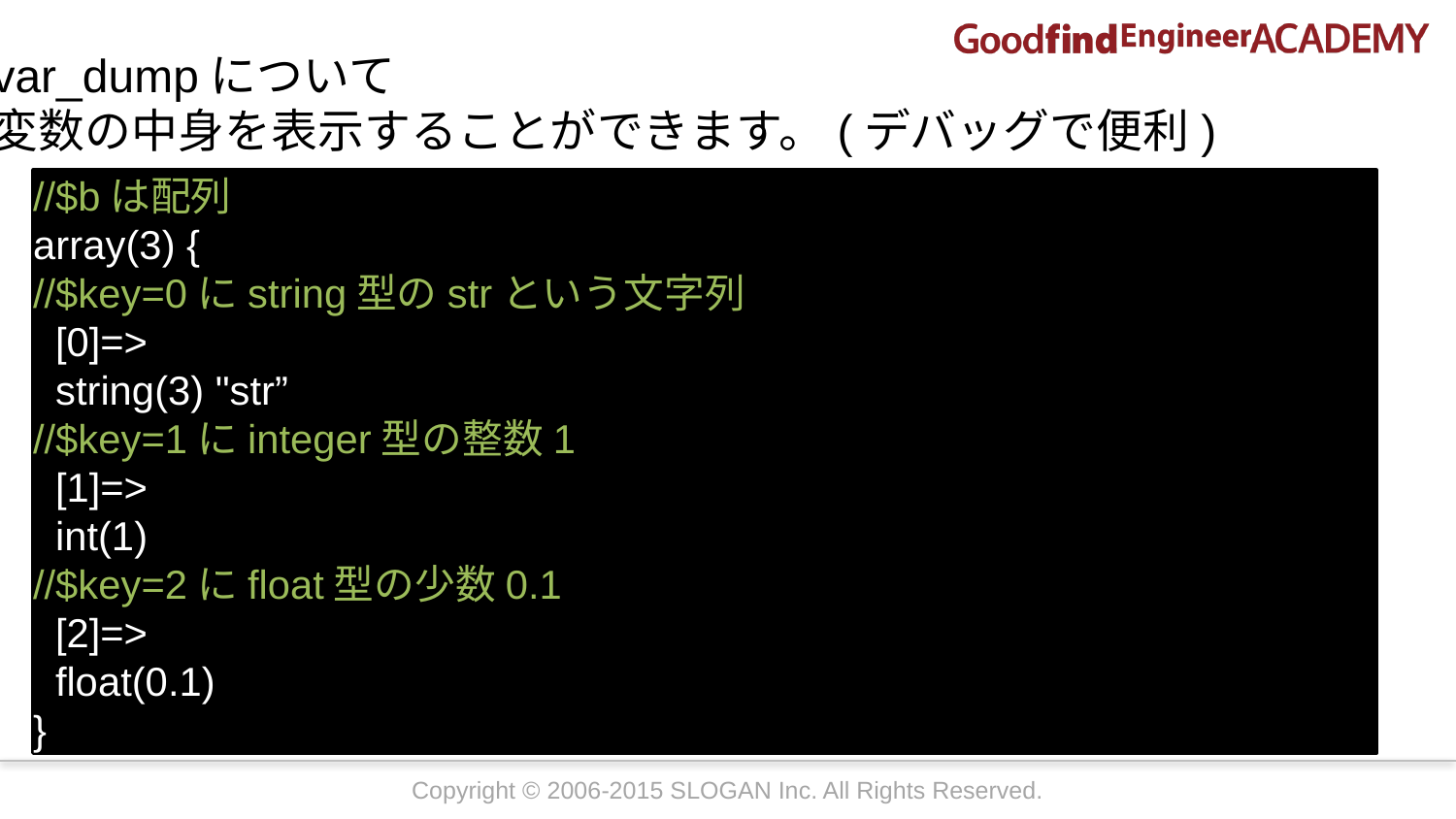

var_dumpについて
変数の中身を表示することができます。(デバッグで便利)
//$bは配列
array(3) {
//$key=0にstring型のstrという文字列
  [0]=>
  string(3) "str”
//$key=1にinteger型の整数1
  [1]=>
  int(1)
//$key=2にfloat型の少数0.1
  [2]=>
  float(0.1)
}